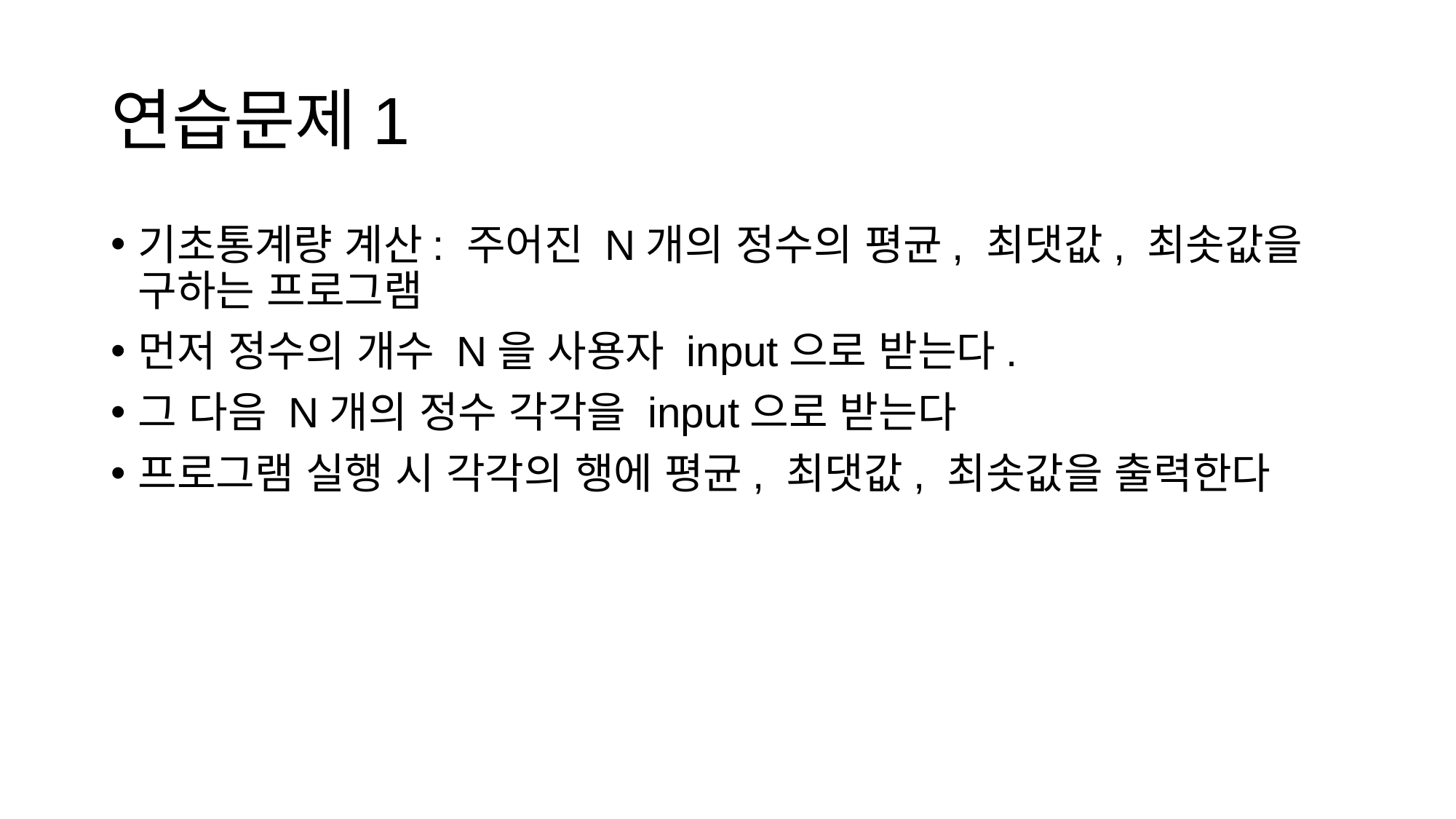

# 연습문제1
기초통계량 계산: 주어진 N개의 정수의 평균, 최댓값, 최솟값을 구하는 프로그램
먼저 정수의 개수 N을 사용자 input으로 받는다.
그 다음 N개의 정수 각각을 input으로 받는다
프로그램 실행 시 각각의 행에 평균, 최댓값, 최솟값을 출력한다